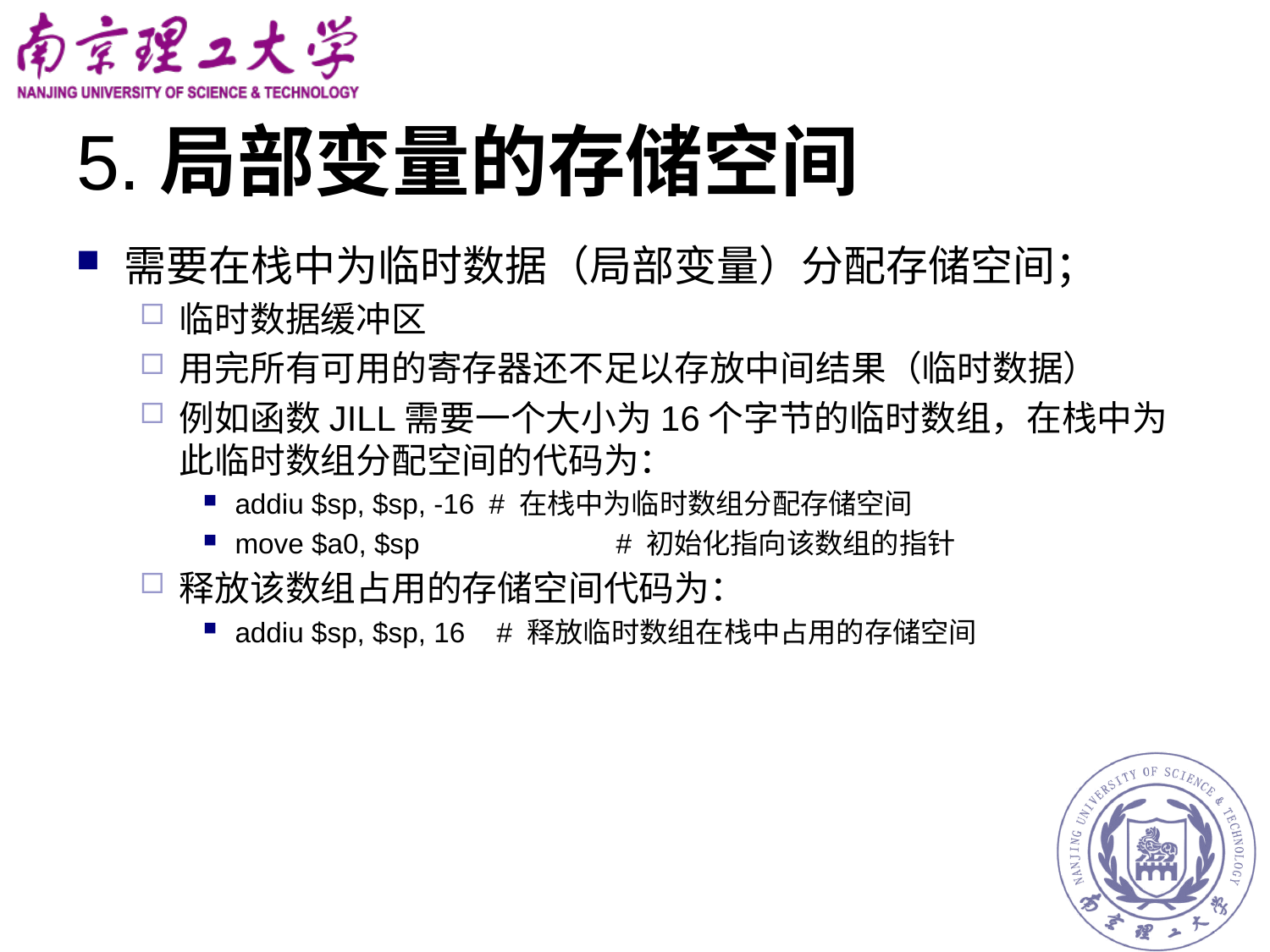

# 5.局部变量的存储空间
需要在栈中为临时数据（局部变量）分配存储空间；
临时数据缓冲区
用完所有可用的寄存器还不足以存放中间结果（临时数据）
例如函数JILL需要一个大小为16个字节的临时数组，在栈中为此临时数组分配空间的代码为：
addiu $sp, $sp, -16	# 在栈中为临时数组分配存储空间
move $a0, $sp 	 	# 初始化指向该数组的指针
释放该数组占用的存储空间代码为：
addiu $sp, $sp, 16	 # 释放临时数组在栈中占用的存储空间